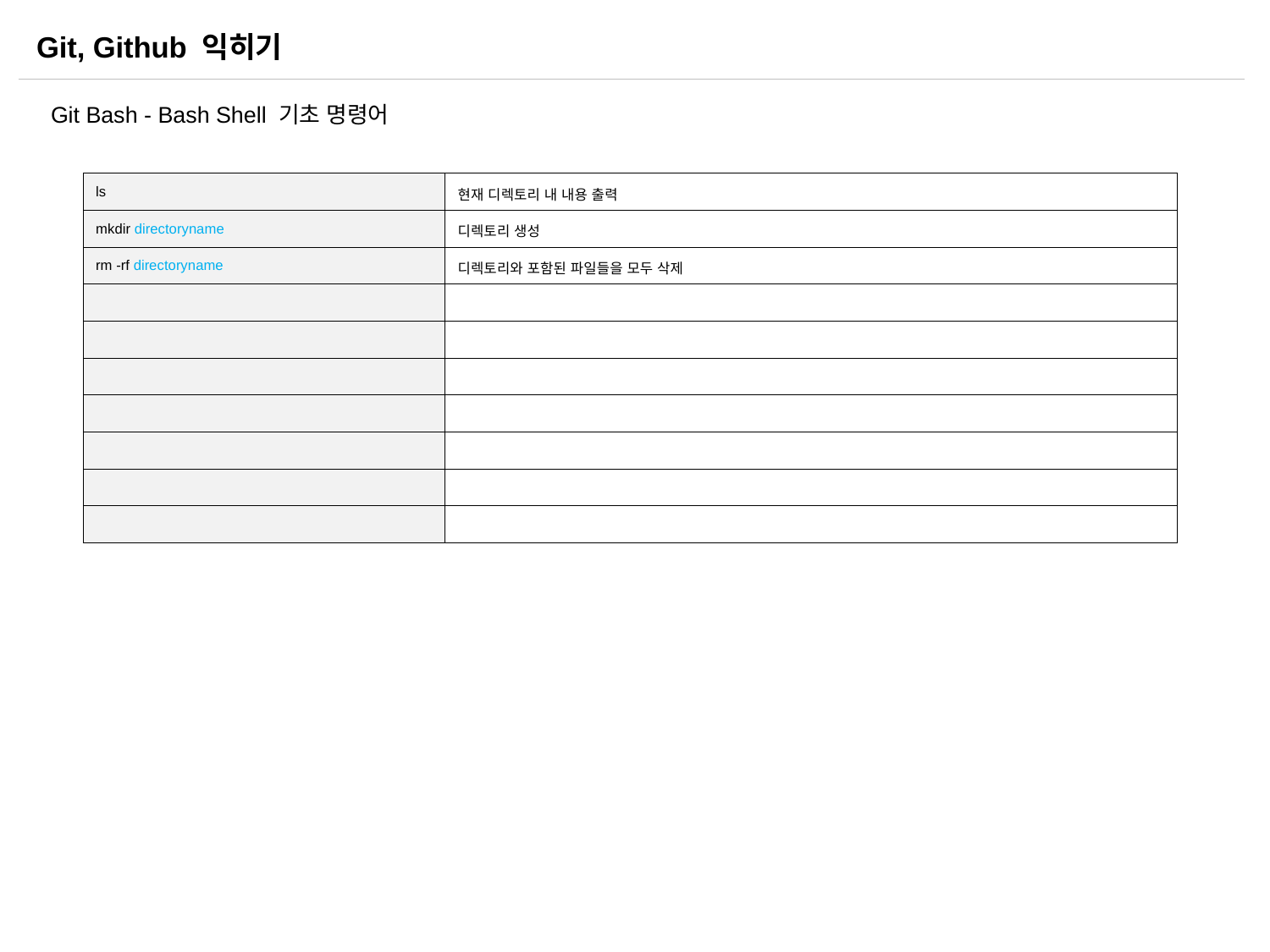

Git Bash - Bash Shell 기초 명령어
| ls | 현재 디렉토리 내 내용 출력 |
| --- | --- |
| mkdir directoryname | 디렉토리 생성 |
| rm -rf directoryname | 디렉토리와 포함된 파일들을 모두 삭제 |
|  |  |
|  |  |
|  |  |
|  |  |
|  |  |
|  |  |
|  |  |